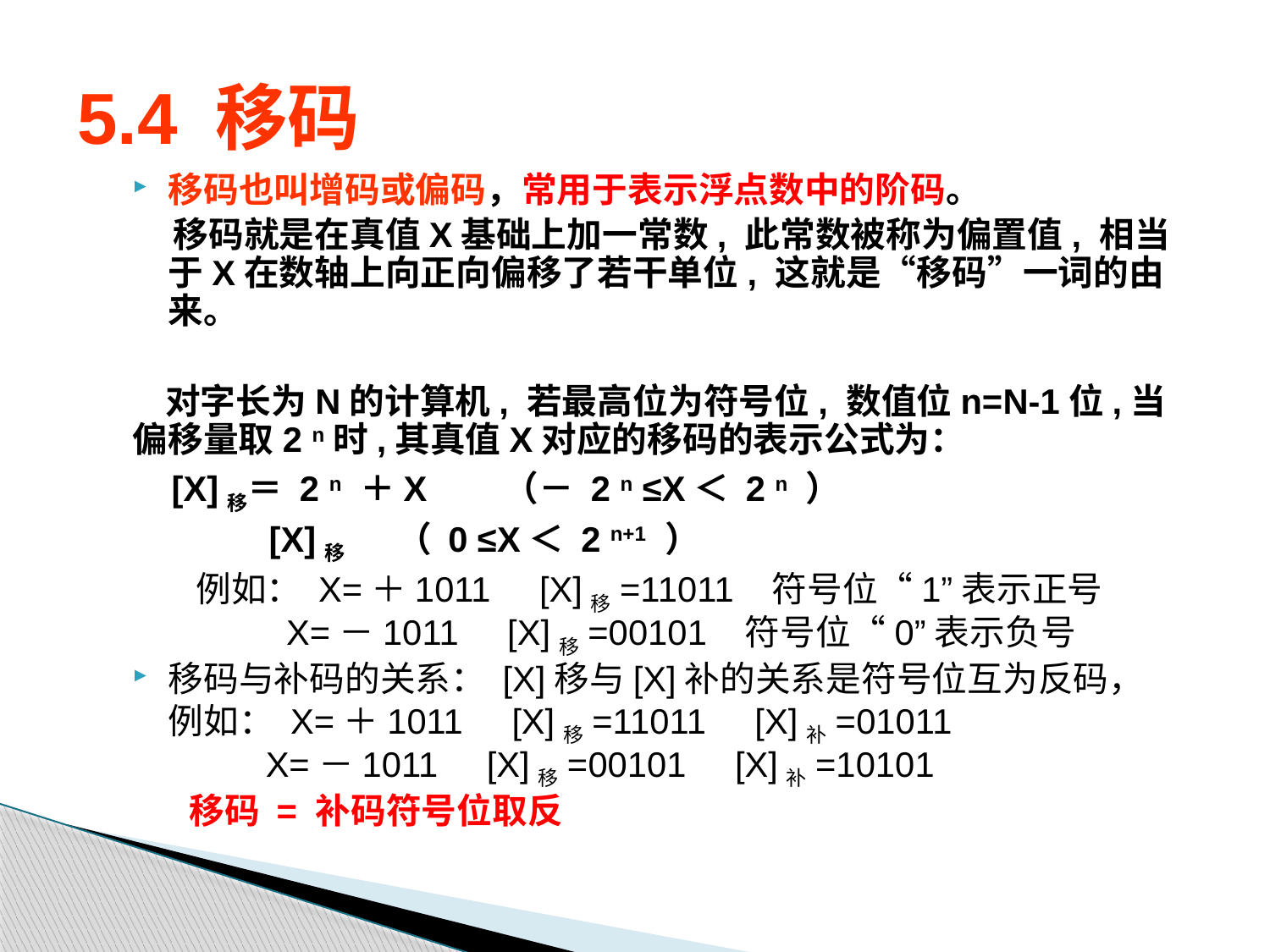

# 5.4 移码
移码也叫增码或偏码，常用于表示浮点数中的阶码。
    移码就是在真值X基础上加一常数, 此常数被称为偏置值, 相当于X在数轴上向正向偏移了若干单位, 这就是“移码”一词的由来。

   对字长为N的计算机, 若最高位为符号位, 数值位n=N-1位,当偏移量取2 n时,其真值X对应的移码的表示公式为：
    [X]移＝ 2 n ＋X       （－ 2 n ≤X＜ 2 n ）
              [X]移           （ 0 ≤X＜ 2 n+1 ）
       例如： X=＋1011     [X]移=11011   符号位“1”表示正号
              X=－1011     [X]移=00101   符号位“0”表示负号
移码与补码的关系： [X]移与[X]补的关系是符号位互为反码，
例如： X=＋1011     [X]移=11011     [X]补=01011 
          X=－1011     [X]移=00101     [X]补=10101
      移码 = 补码符号位取反